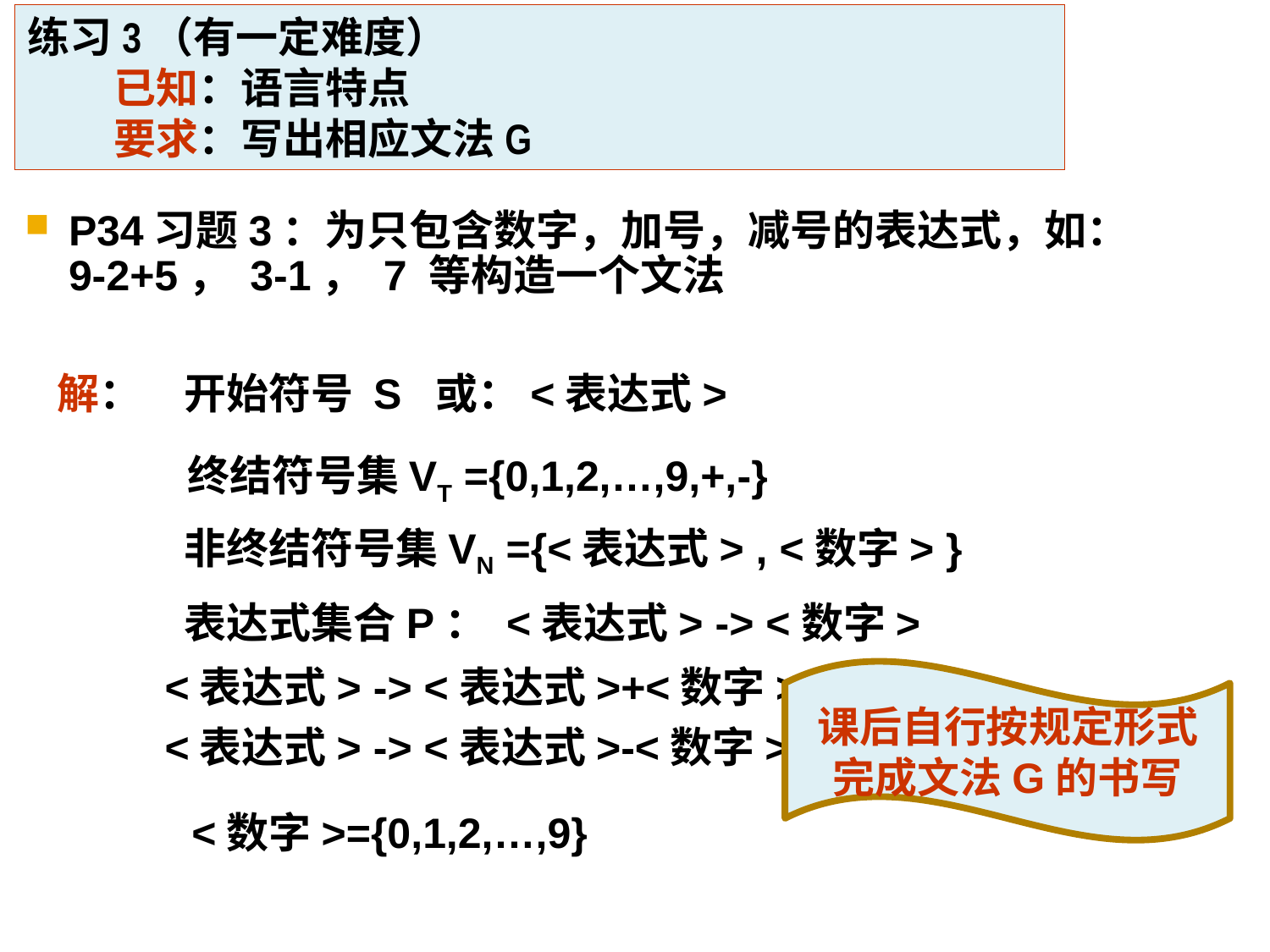

练习3（有一定难度）
        已知：语言特点
        要求：写出相应文法G
P34习题3：为只包含数字，加号，减号的表达式，如：9-2+5， 3-1， 7 等构造一个文法
解：	开始符号 S  或：<表达式>
 终结符号集VT ={0,1,2,…,9,+,-}
 非终结符号集VN ={<表达式> , <数字> }
 表达式集合P： <表达式> -> <数字>
<表达式> -> <表达式>+<数字>
课后自行按规定形式完成文法G的书写
<表达式> -> <表达式>-<数字>
<数字>={0,1,2,…,9}